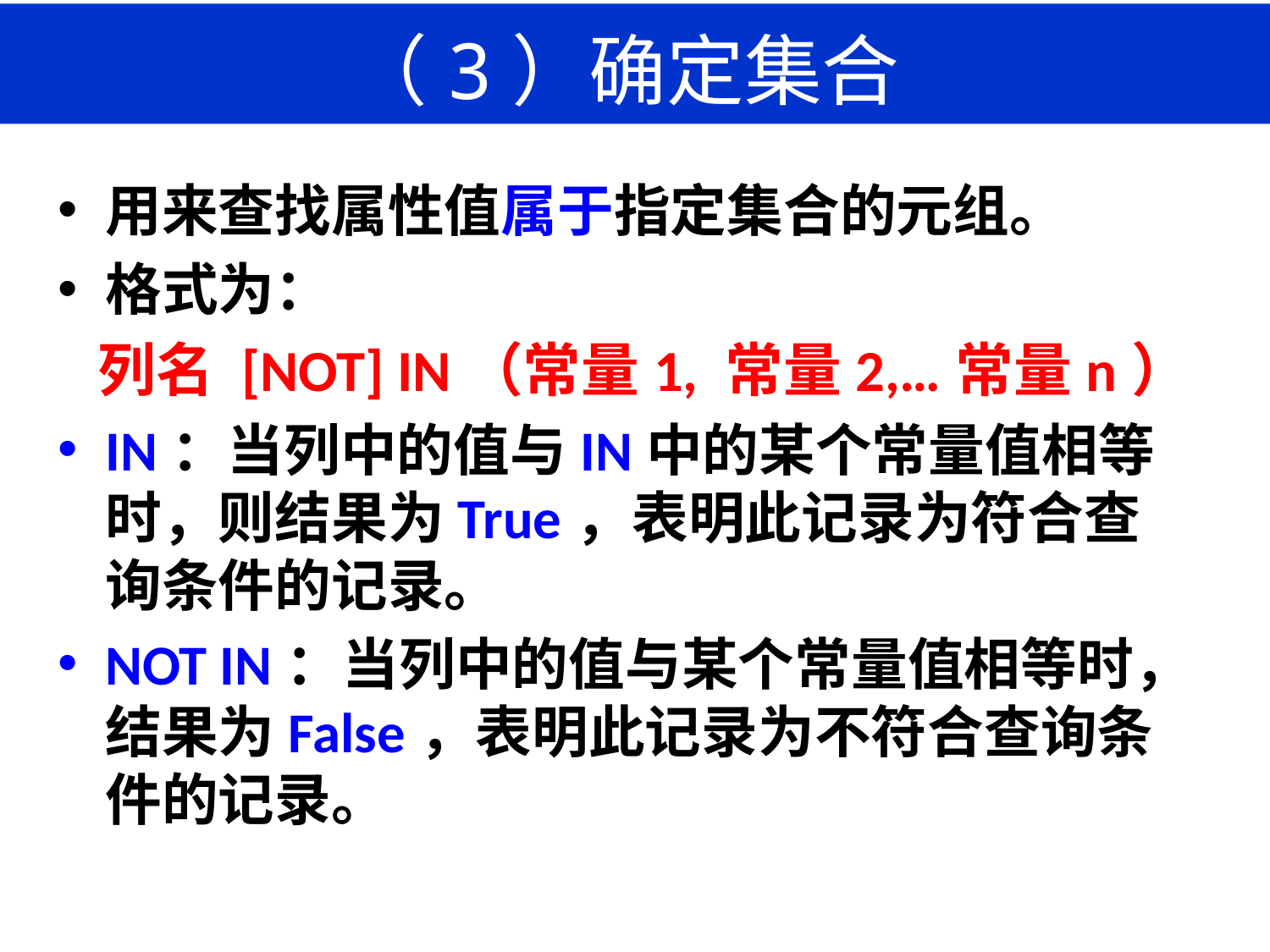

# （3）确定集合
用来查找属性值属于指定集合的元组。
格式为：
  列名 [NOT] IN（常量1, 常量2,…常量n）
IN：当列中的值与IN中的某个常量值相等时，则结果为True，表明此记录为符合查询条件的记录。
NOT IN：当列中的值与某个常量值相等时，结果为False，表明此记录为不符合查询条件的记录。